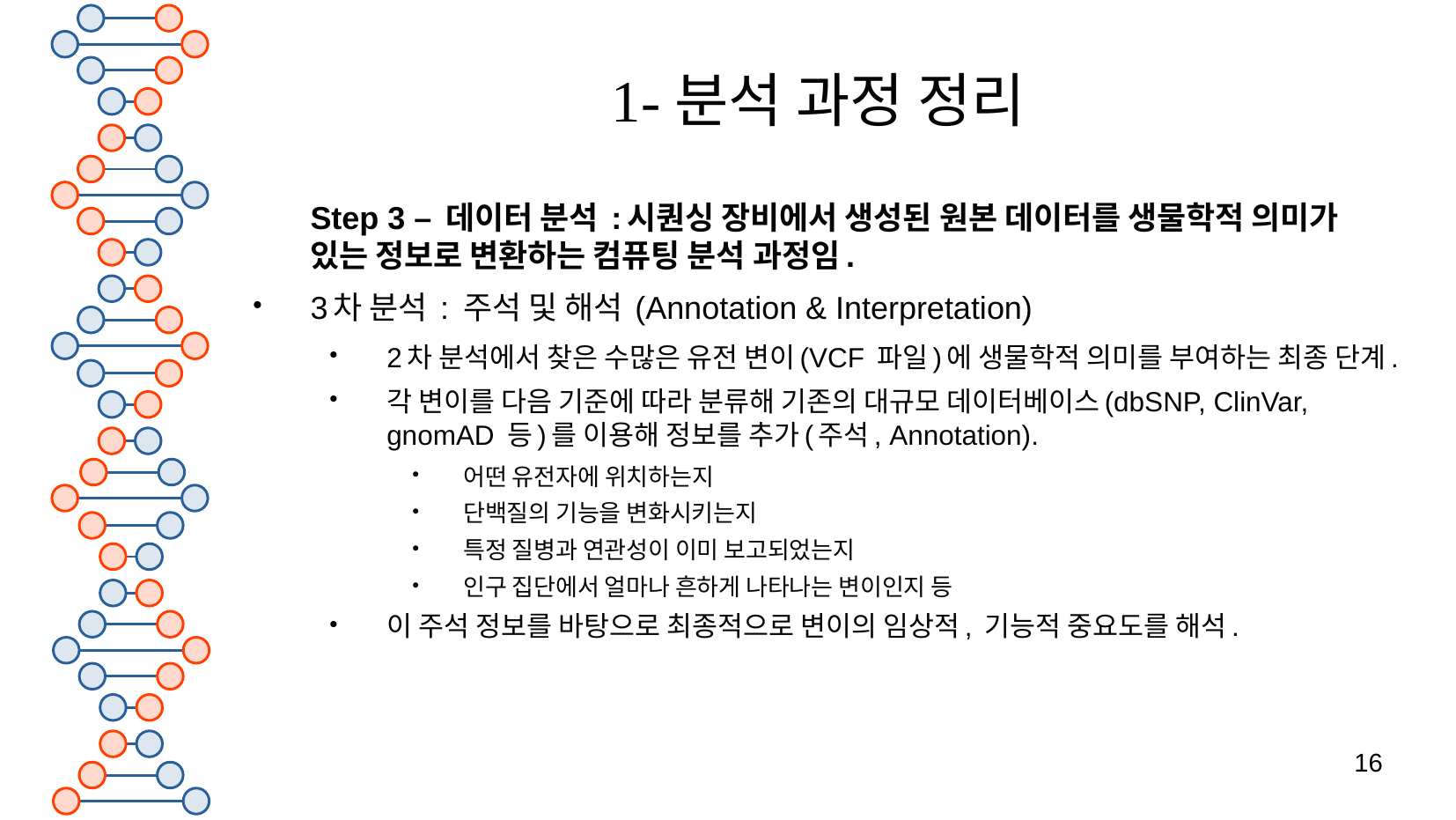

# 1-분석 과정 정리
Step 3 – 데이터 분석 :시퀀싱 장비에서 생성된 원본 데이터를 생물학적 의미가 있는 정보로 변환하는 컴퓨팅 분석 과정임.
3차 분석 : 주석 및 해석 (Annotation & Interpretation)
2차 분석에서 찾은 수많은 유전 변이(VCF 파일)에 생물학적 의미를 부여하는 최종 단계.
각 변이를 다음 기준에 따라 분류해 기존의 대규모 데이터베이스(dbSNP, ClinVar, gnomAD 등)를 이용해 정보를 추가(주석, Annotation).
어떤 유전자에 위치하는지
단백질의 기능을 변화시키는지
특정 질병과 연관성이 이미 보고되었는지
인구 집단에서 얼마나 흔하게 나타나는 변이인지 등
이 주석 정보를 바탕으로 최종적으로 변이의 임상적, 기능적 중요도를 해석.
16